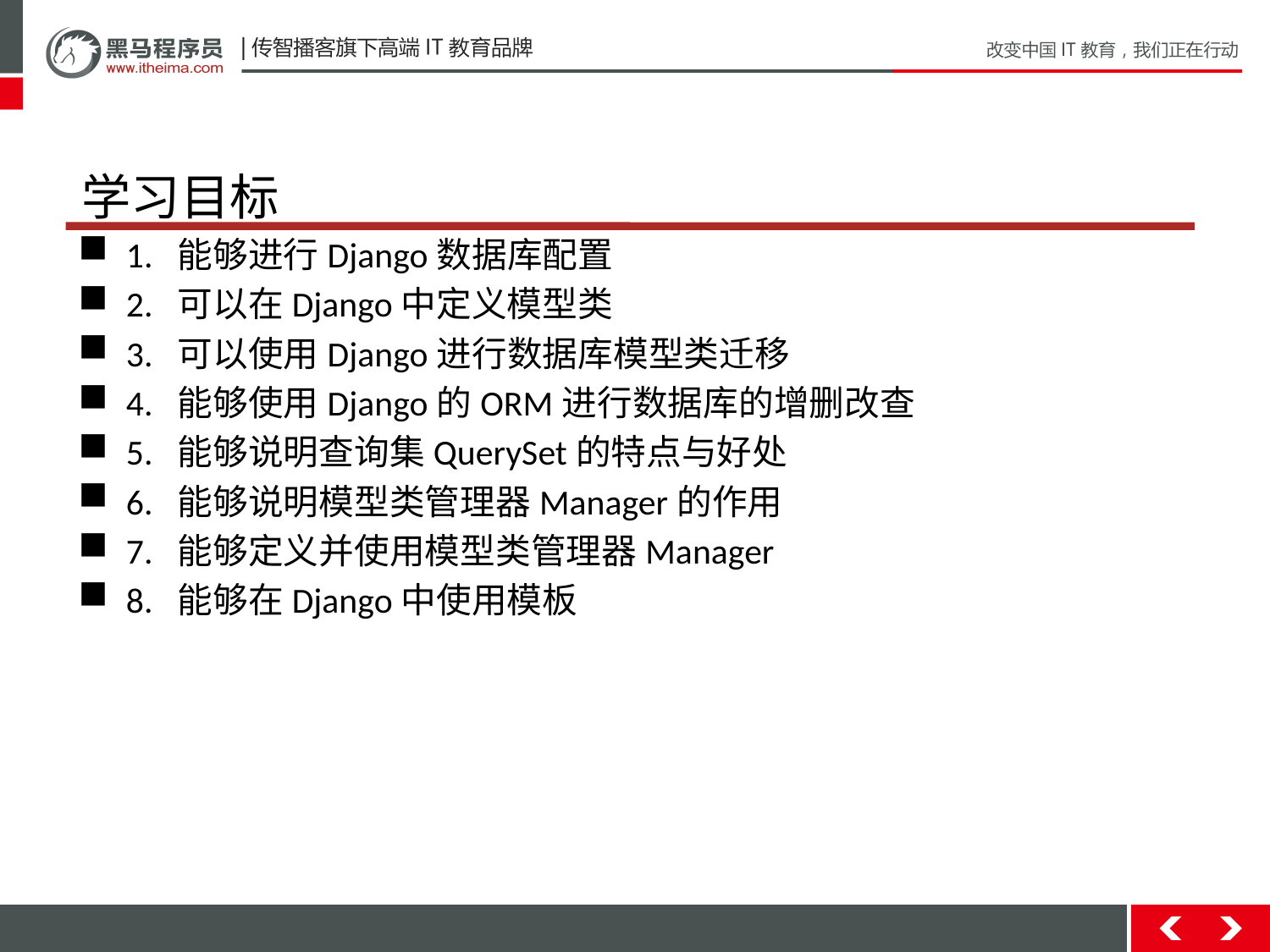

# 学习目标
1.  能够进行Django数据库配置
2.  可以在Django中定义模型类
3.  可以使用Django进行数据库模型类迁移
4.  能够使用Django的ORM进行数据库的增删改查
5.  能够说明查询集QuerySet的特点与好处
6.  能够说明模型类管理器Manager的作用
7.  能够定义并使用模型类管理器Manager
8.  能够在Django中使用模板